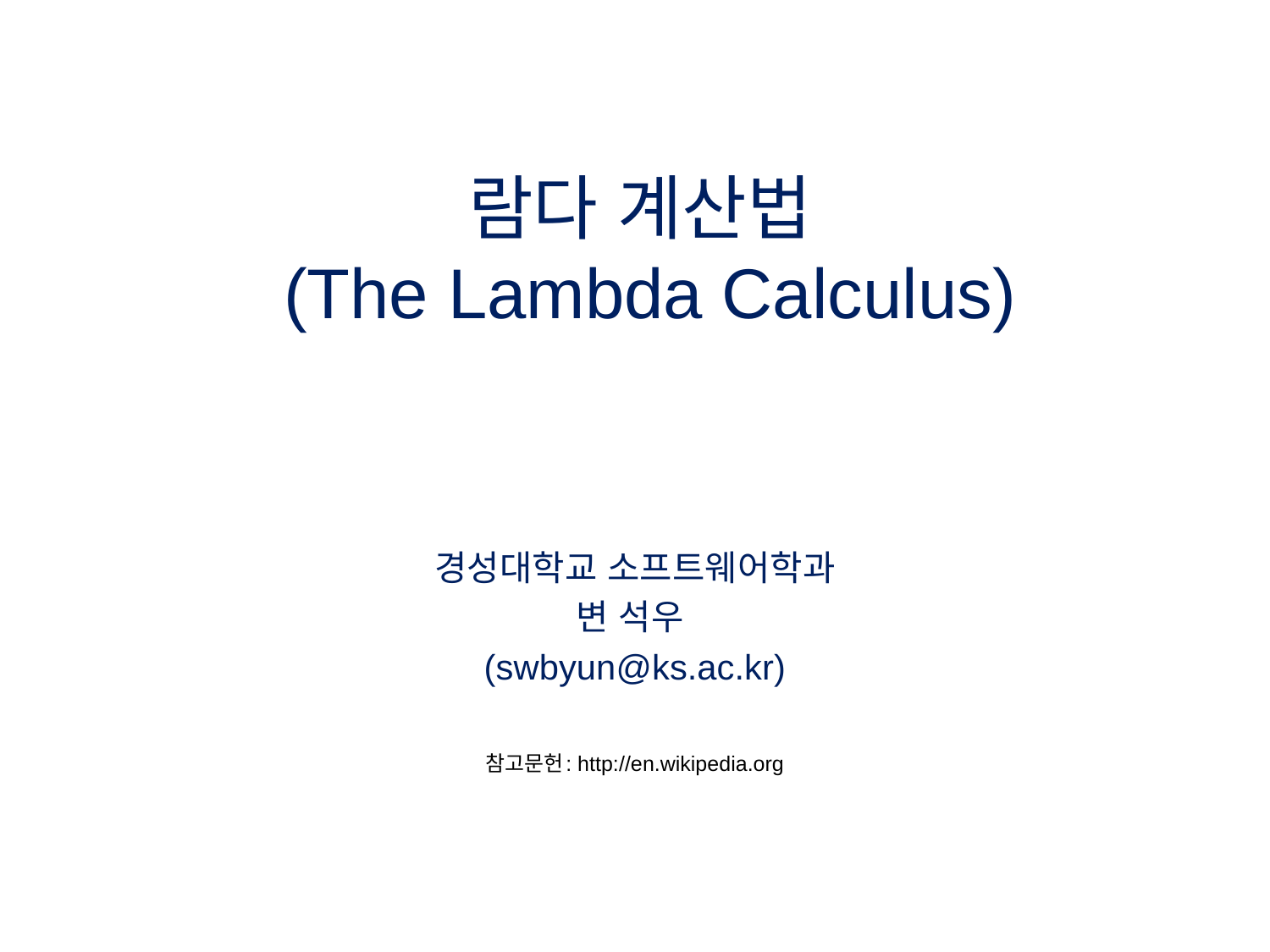

# 람다 계산법 (The Lambda Calculus)
경성대학교 소프트웨어학과
변 석우
(swbyun@ks.ac.kr)

참고문헌: http://en.wikipedia.org